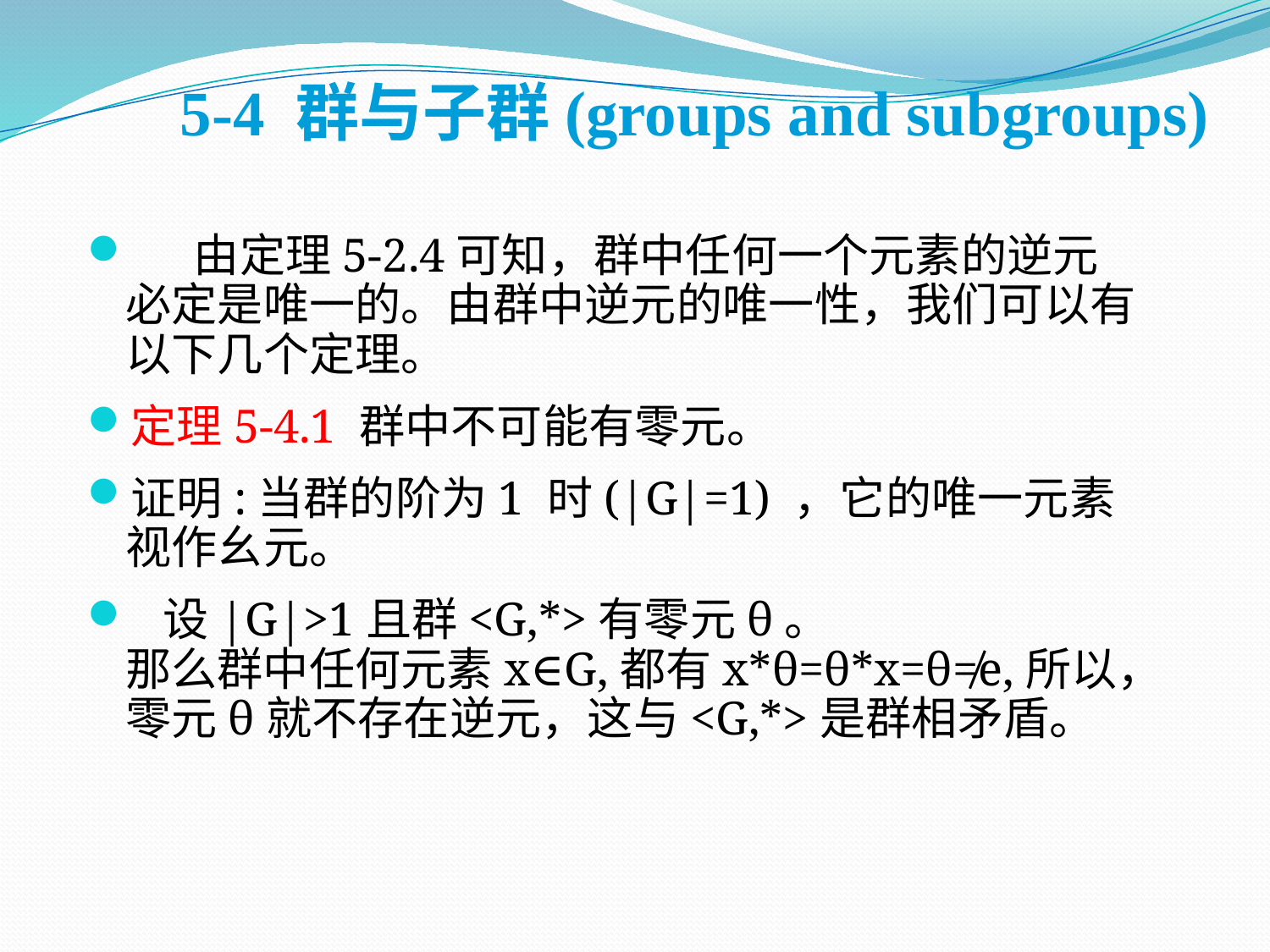

5-4 群与子群(groups and subgroups)
     由定理5-2.4可知，群中任何一个元素的逆元必定是唯一的。由群中逆元的唯一性，我们可以有以下几个定理。
定理5-4.1 群中不可能有零元。
证明:当群的阶为1 时(|G|=1) ，它的唯一元素视作幺元。
  设|G|>1且群<G,*>有零元θ。
那么群中任何元素x∈G,都有x*θ=θ*x=θ≠e,所以，零元θ就不存在逆元，这与<G,*>是群相矛盾。